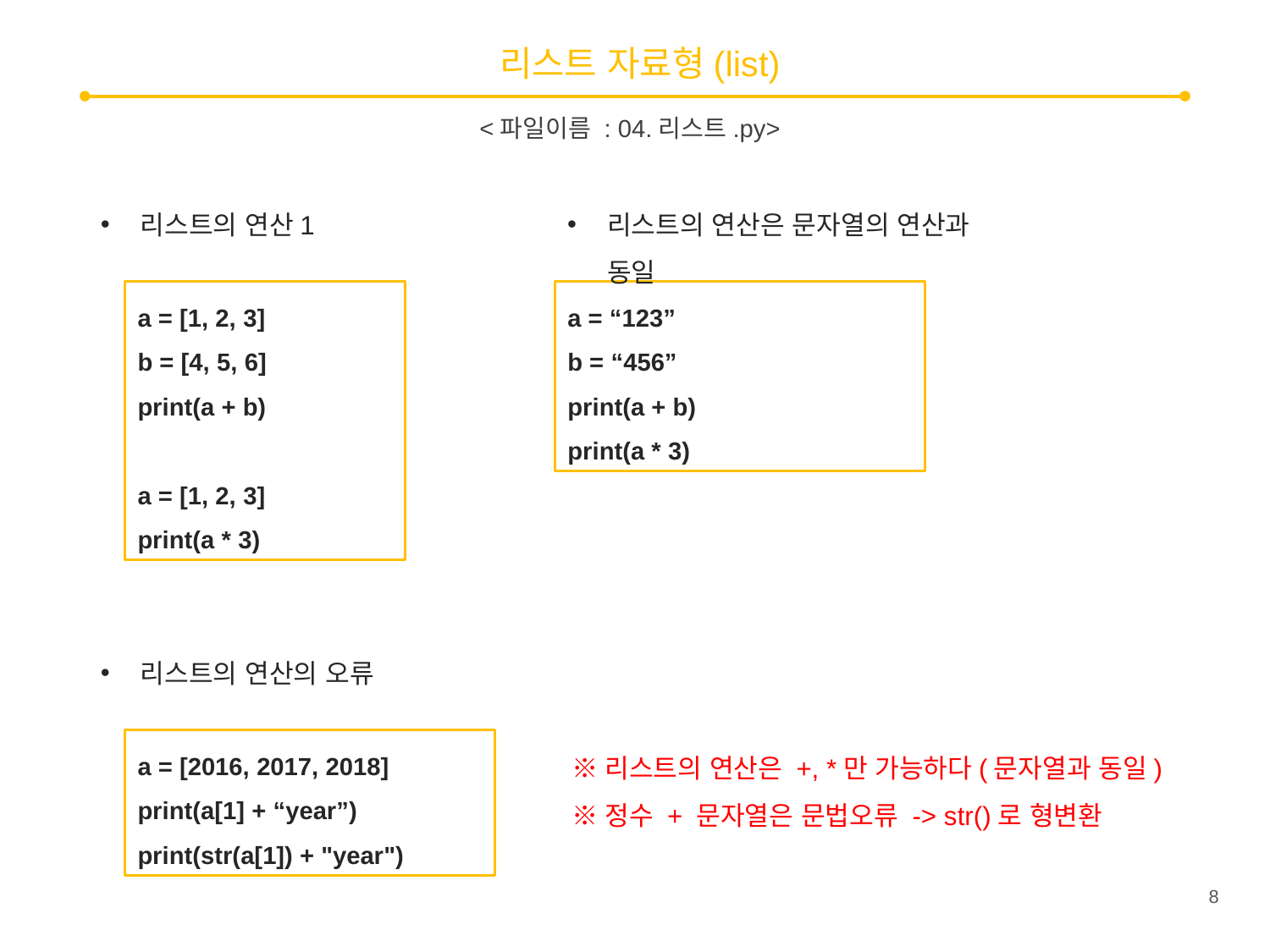

# 리스트 자료형(list)
<파일이름 : 04.리스트.py>
리스트의 연산1
리스트의 연산은 문자열의 연산과 동일
a = [1, 2, 3]
b = [4, 5, 6]
print(a + b)

a = [1, 2, 3]
print(a * 3)
a = “123”
b = “456”
print(a + b)
print(a * 3)
리스트의 연산의 오류
a = [2016, 2017, 2018]
print(a[1] + “year”)
print(str(a[1]) + "year")
※리스트의 연산은 +, *만 가능하다(문자열과 동일)
※정수 + 문자열은 문법오류 -> str()로 형변환